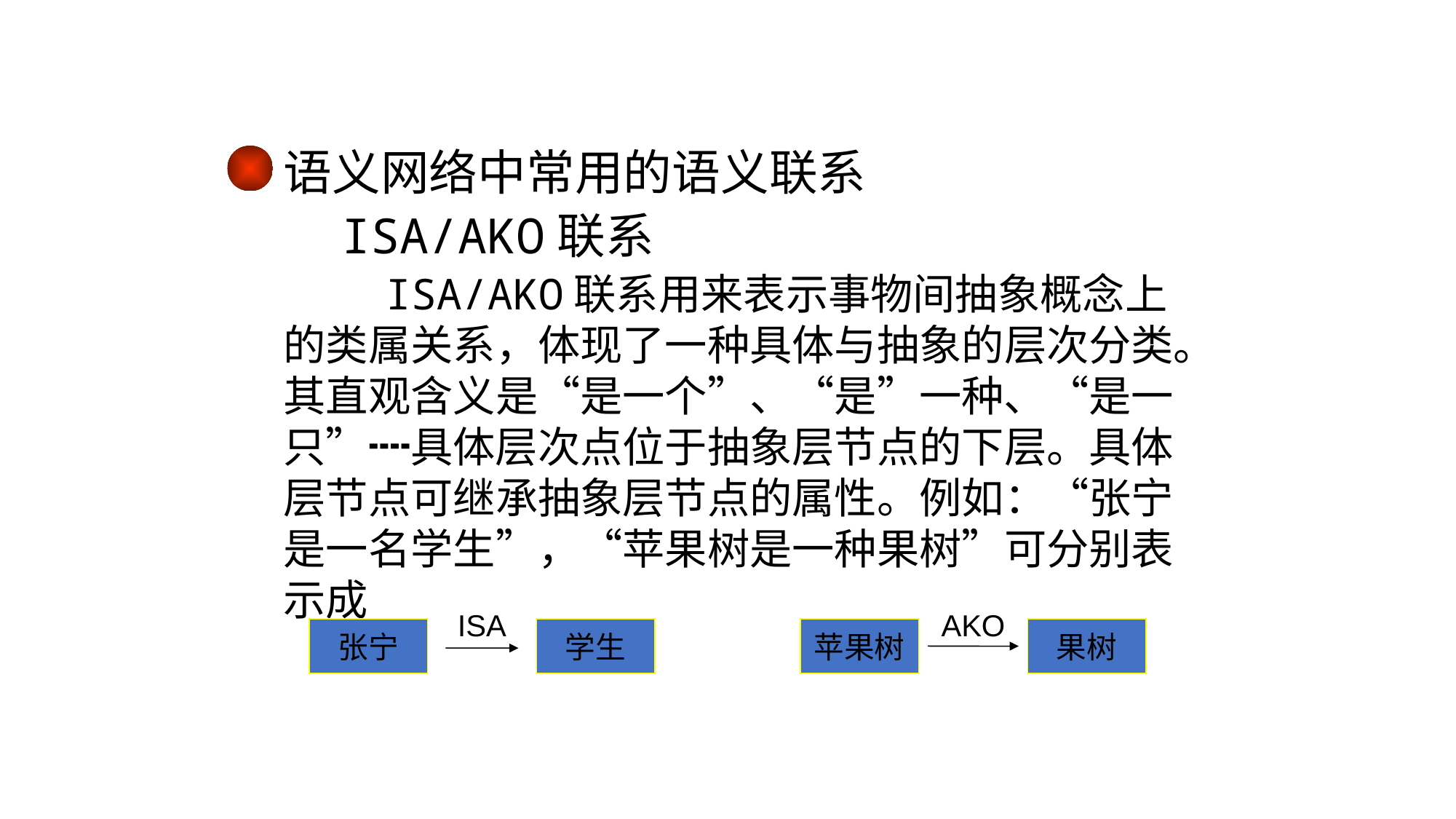

语义网络中常用的语义联系
  ISA/AKO联系
    ISA/AKO联系用来表示事物间抽象概念上的类属关系，体现了一种具体与抽象的层次分类。其直观含义是“是一个”、“是”一种、“是一只”┉具体层次点位于抽象层节点的下层。具体层节点可继承抽象层节点的属性。例如：“张宁是一名学生”，“苹果树是一种果树”可分别表示成

ISA
AKO
张宁
学生
苹果树
果树

    由ISA/AKO语义联系所连接的上下层节点间具有属性继承性。